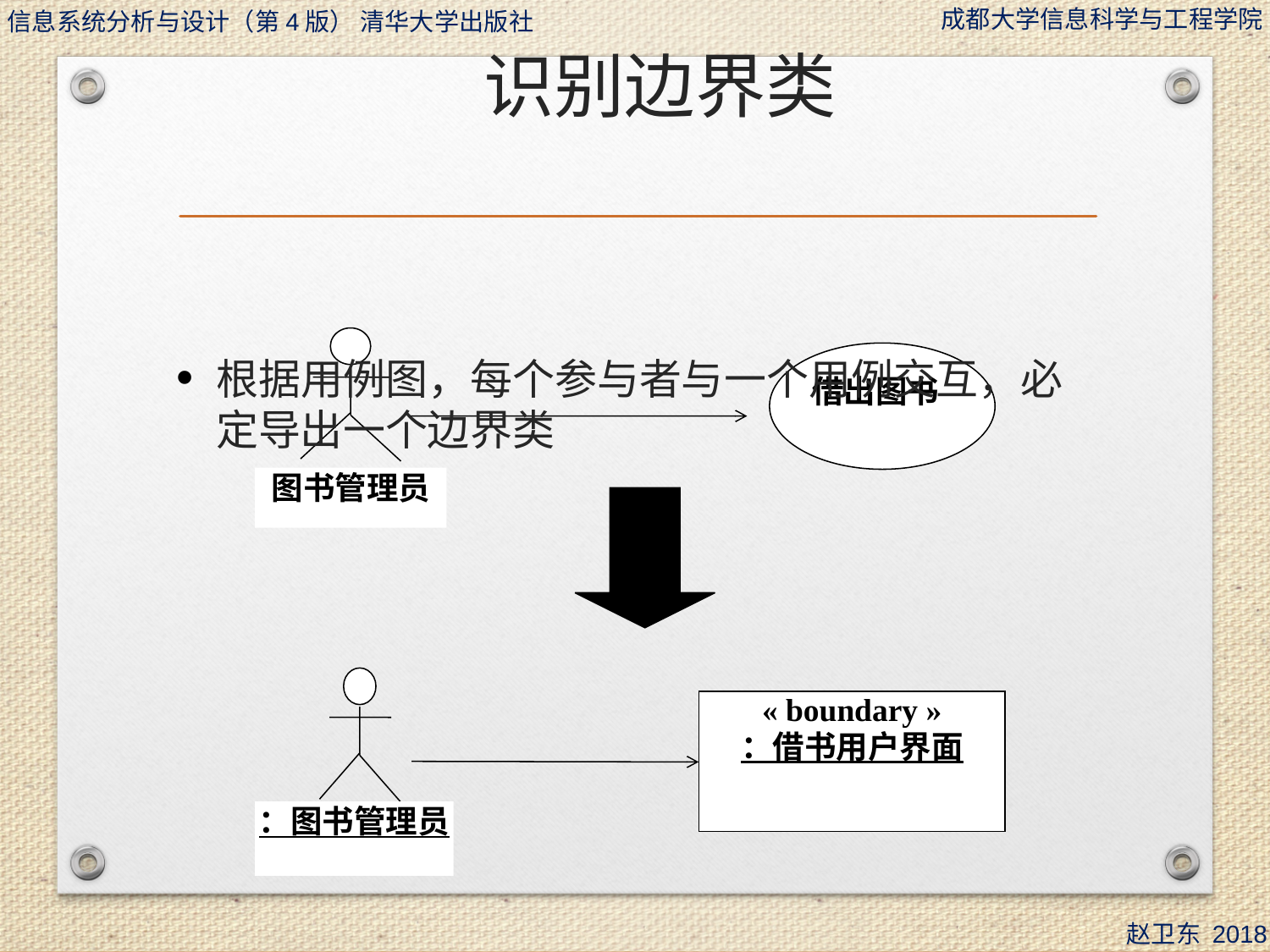

# 识别边界类
根据用例图，每个参与者与一个用例交互，必定导出一个边界类

借出图书

图书管理员

« boundary »
：借书用户界面

：图书管理员